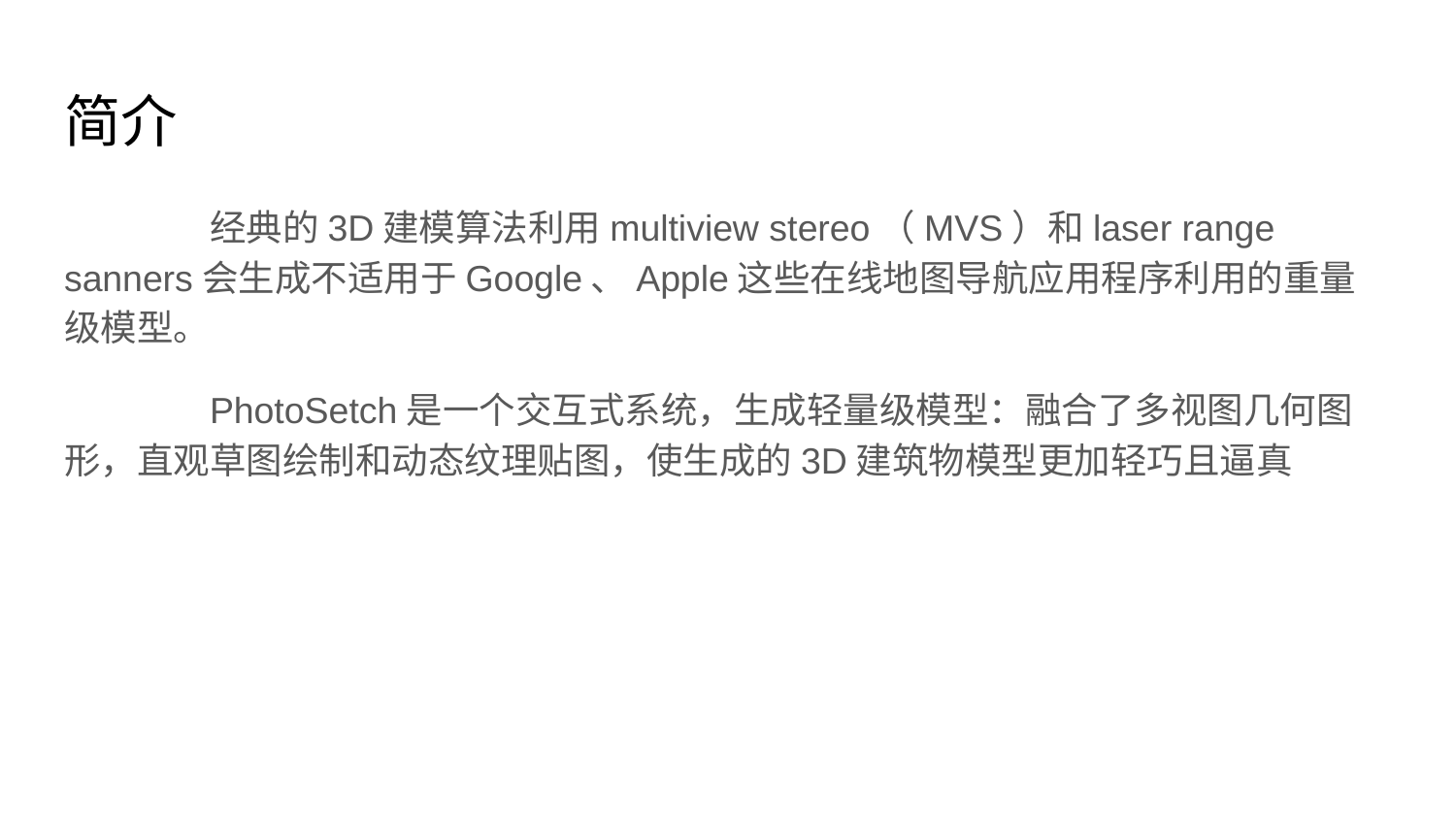

# 简介
	经典的3D建模算法利用multiview stereo（MVS）和laser range sanners会生成不适用于Google、Apple这些在线地图导航应用程序利用的重量级模型。
	PhotoSetch是一个交互式系统，生成轻量级模型：融合了多视图几何图形，直观草图绘制和动态纹理贴图，使生成的3D建筑物模型更加轻巧且逼真